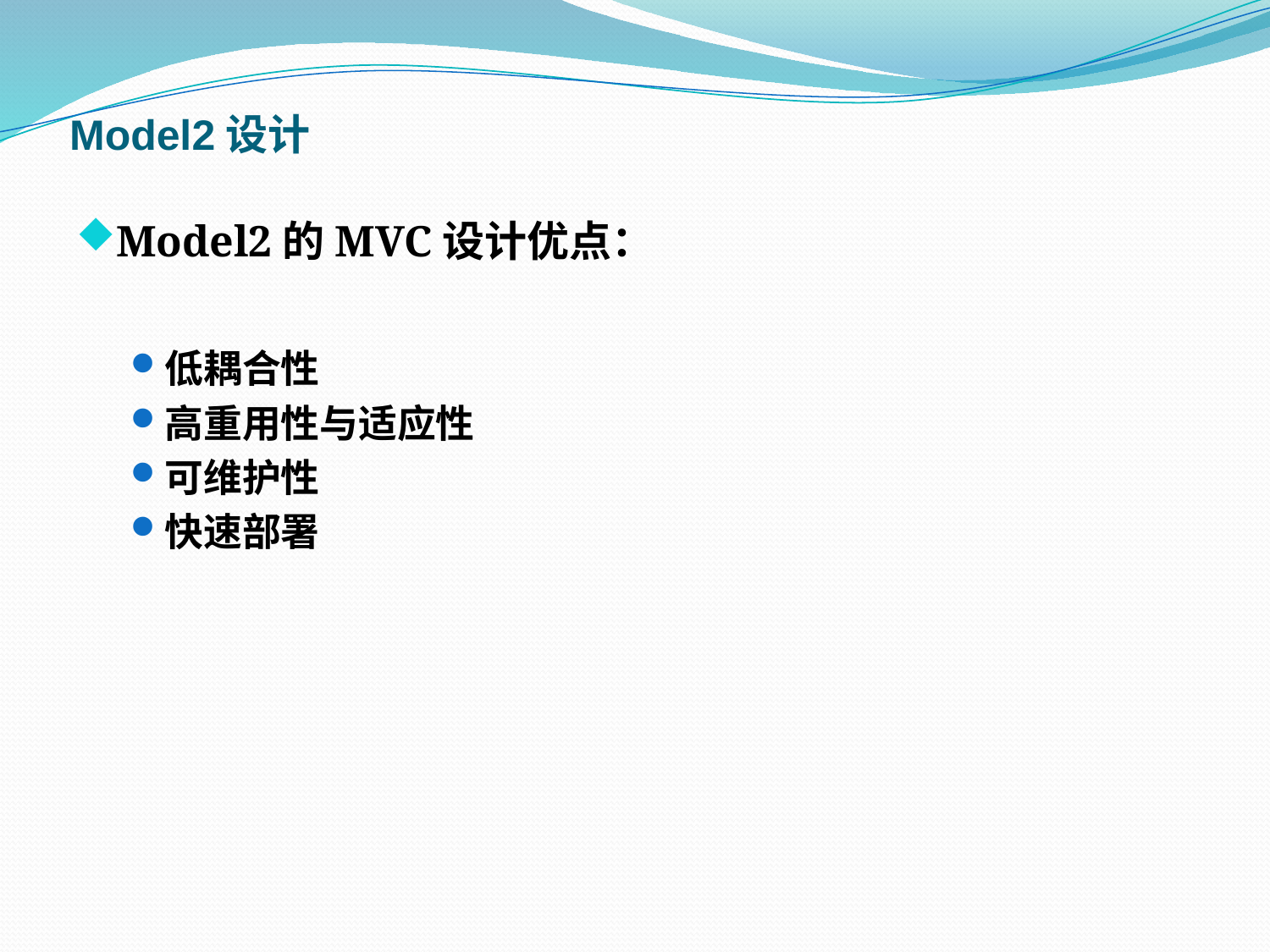

# Model2设计
Model2的MVC设计优点：

低耦合性
高重用性与适应性
可维护性
快速部署